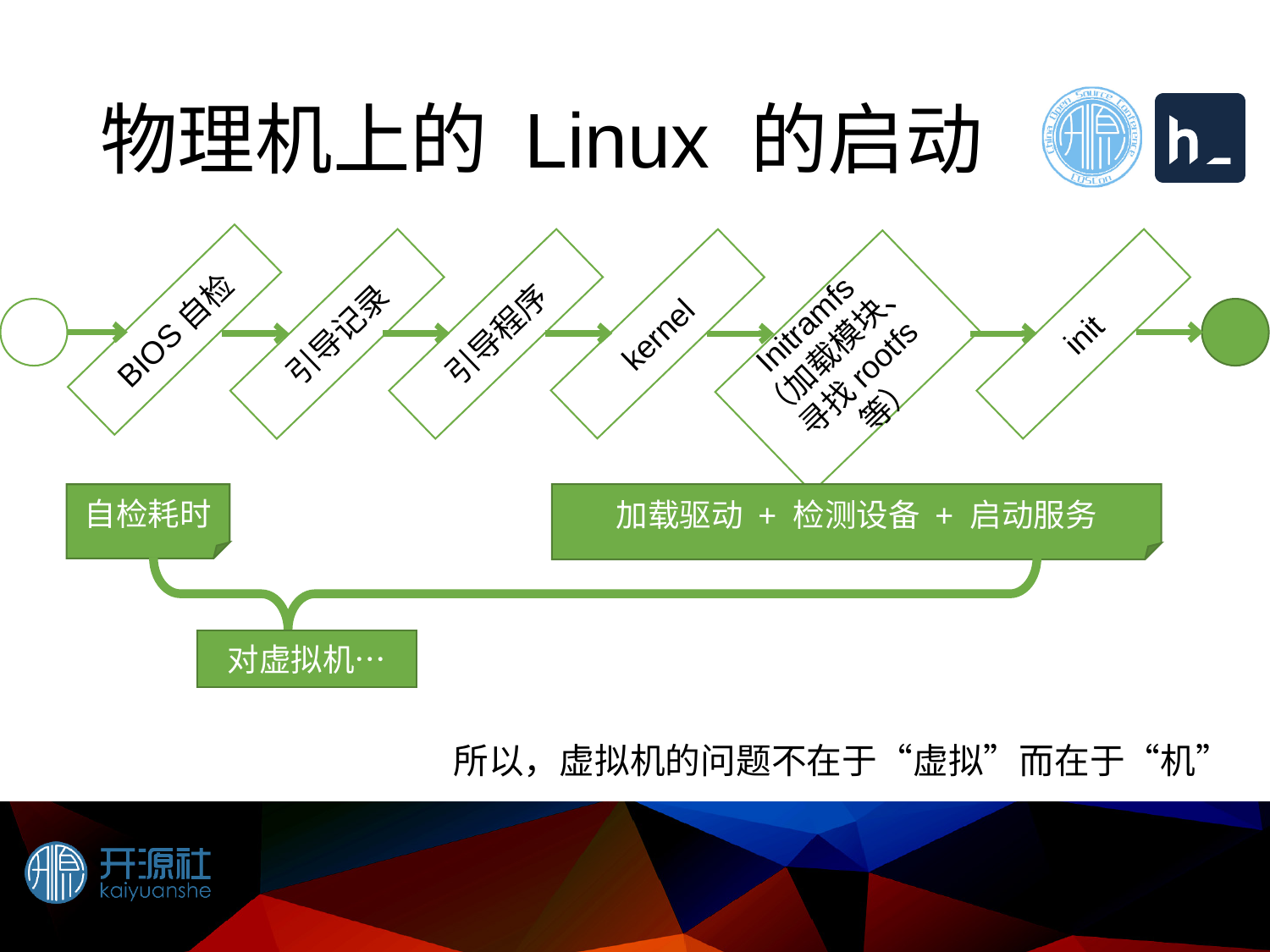

# 物理机上的 Linux 的启动

Initramfs
（加载模块、寻找rootfs等）
BIOS自检

引导程序
kernel
init
引导记录
自检耗时
加载驱动 + 检测设备 + 启动服务
对虚拟机…
所以，虚拟机的问题不在于“虚拟”而在于“机”